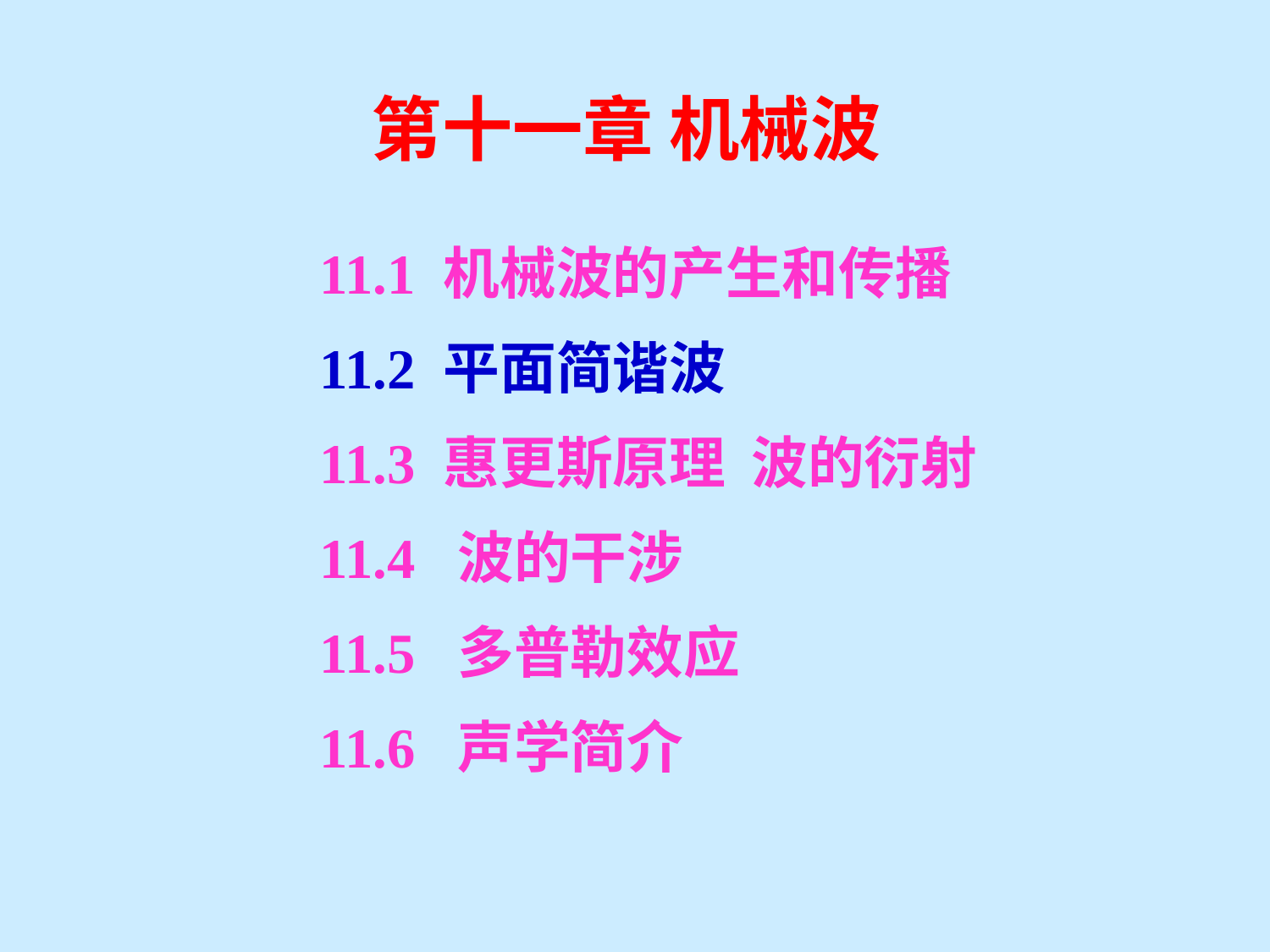

第十一章 机械波
11.1 机械波的产生和传播
11.2 平面简谐波
11.3 惠更斯原理  波的衍射
11.4  波的干涉
11.5  多普勒效应
11.6  声学简介
9